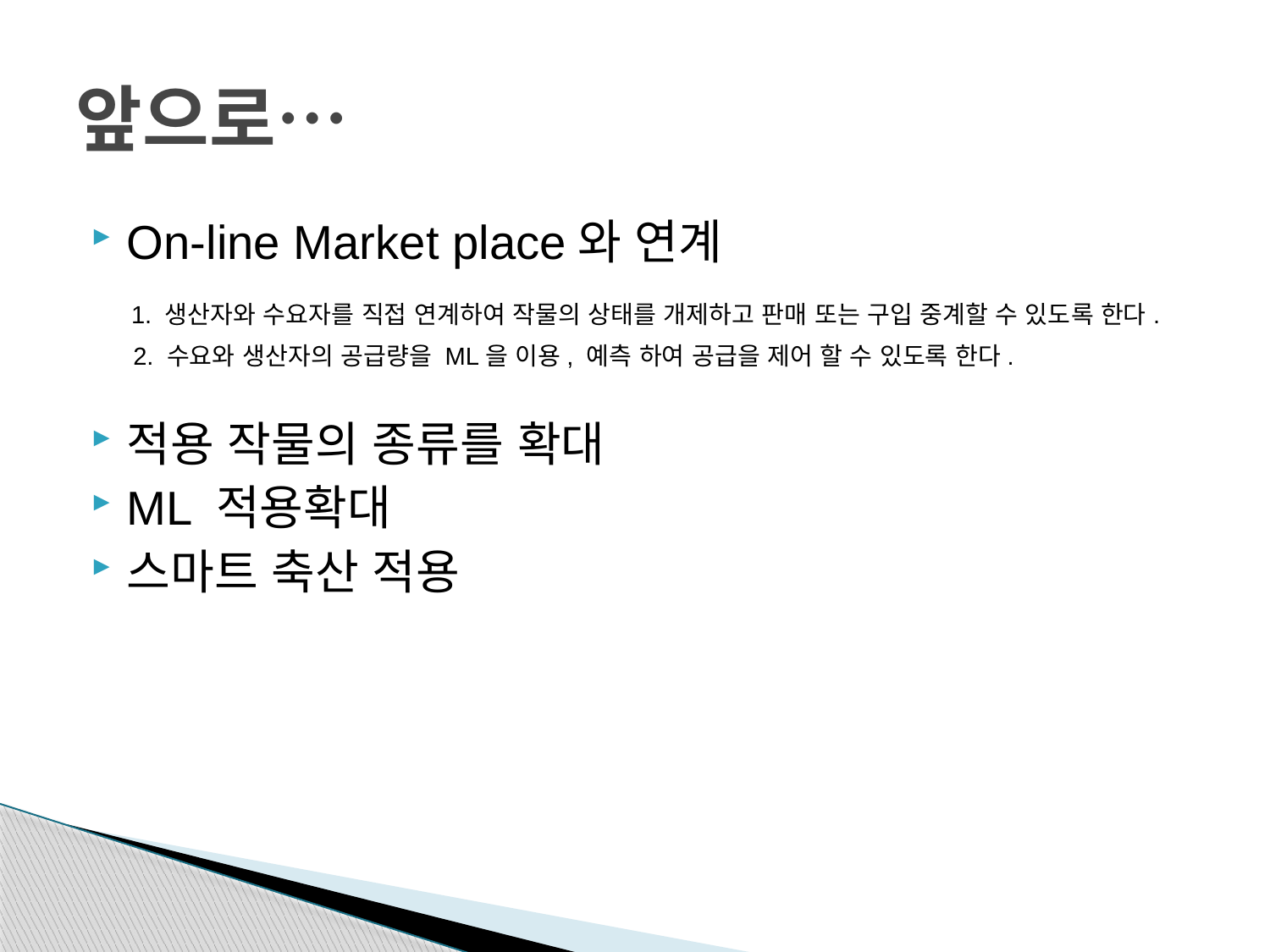

# 앞으로…
On-line Market place와 연계
   1. 생산자와 수요자를 직접 연계하여 작물의 상태를 개제하고 판매 또는 구입 중계할 수 있도록 한다.
      2. 수요와 생산자의 공급량을 ML을 이용, 예측 하여 공급을 제어 할 수 있도록 한다.

적용 작물의 종류를 확대
ML 적용확대
스마트 축산 적용